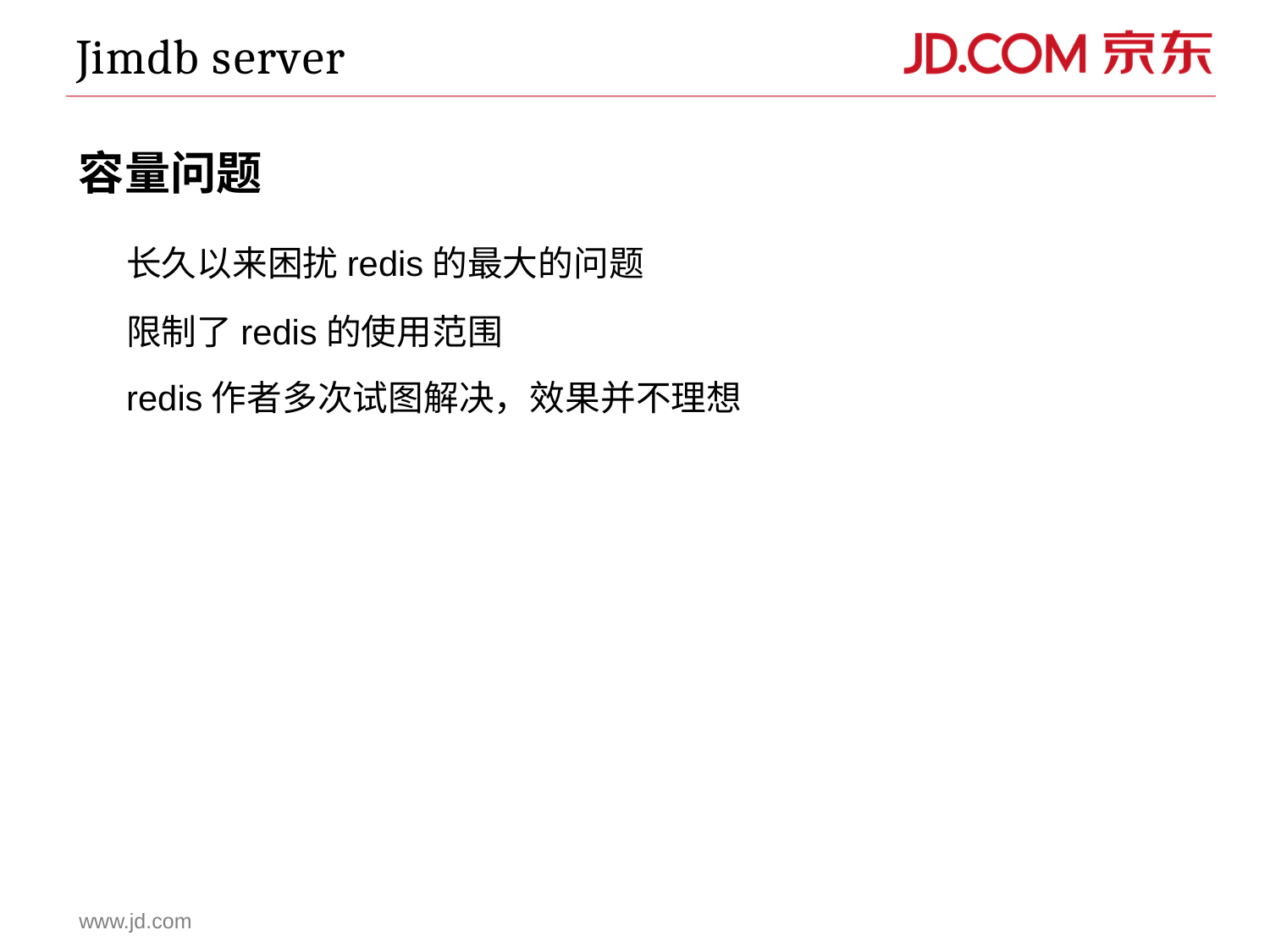

Jimdb server
容量问题
	长久以来困扰redis的最大的问题
	限制了redis的使用范围
	redis作者多次试图解决，效果并不理想